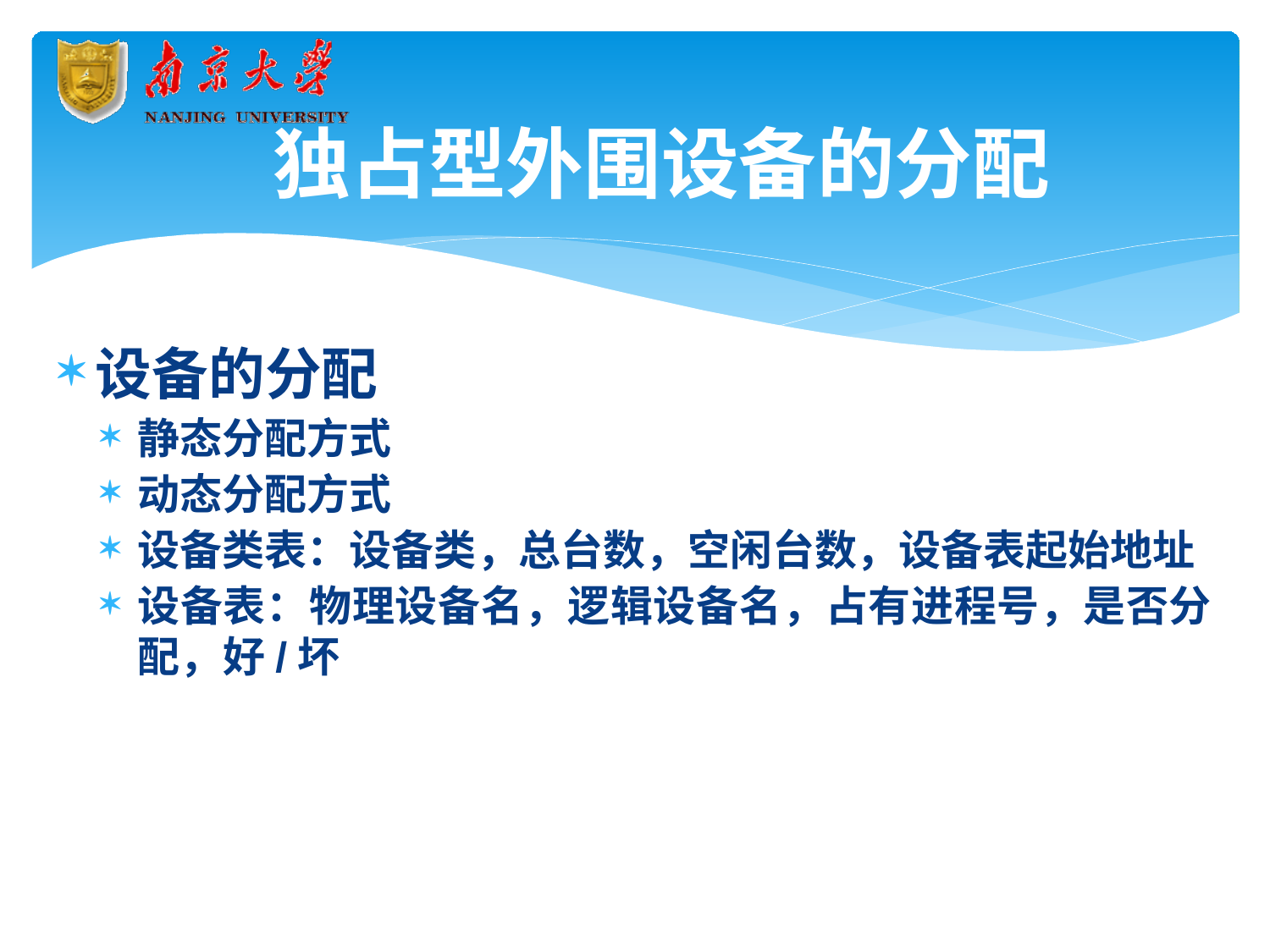

# 独占型外围设备的分配
设备的分配
静态分配方式
动态分配方式
设备类表：设备类，总台数，空闲台数，设备表起始地址
设备表：物理设备名，逻辑设备名，占有进程号，是否分 配，好/坏